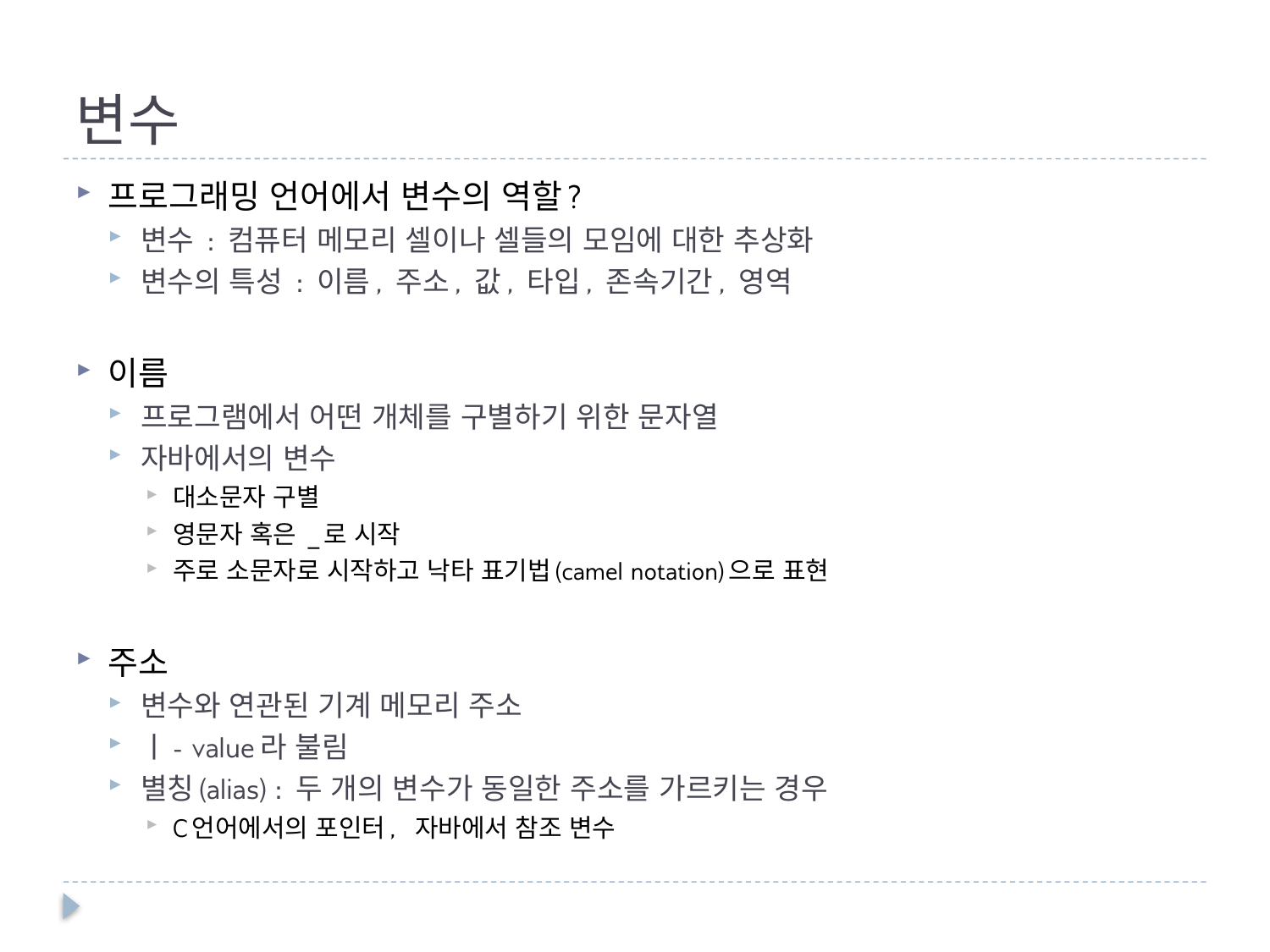

# 변수
프로그래밍 언어에서 변수의 역할?
변수 : 컴퓨터 메모리 셀이나 셀들의 모임에 대한 추상화
변수의 특성 : 이름, 주소, 값, 타입, 존속기간, 영역

이름
프로그램에서 어떤 개체를 구별하기 위한 문자열
자바에서의 변수
대소문자 구별
영문자 혹은 _로 시작
주로 소문자로 시작하고 낙타 표기법(camel notation)으로 표현

주소
변수와 연관된 기계 메모리 주소
ㅣ- value라 불림
별칭(alias) : 두 개의 변수가 동일한 주소를 가르키는 경우
C언어에서의 포인터,  자바에서 참조 변수